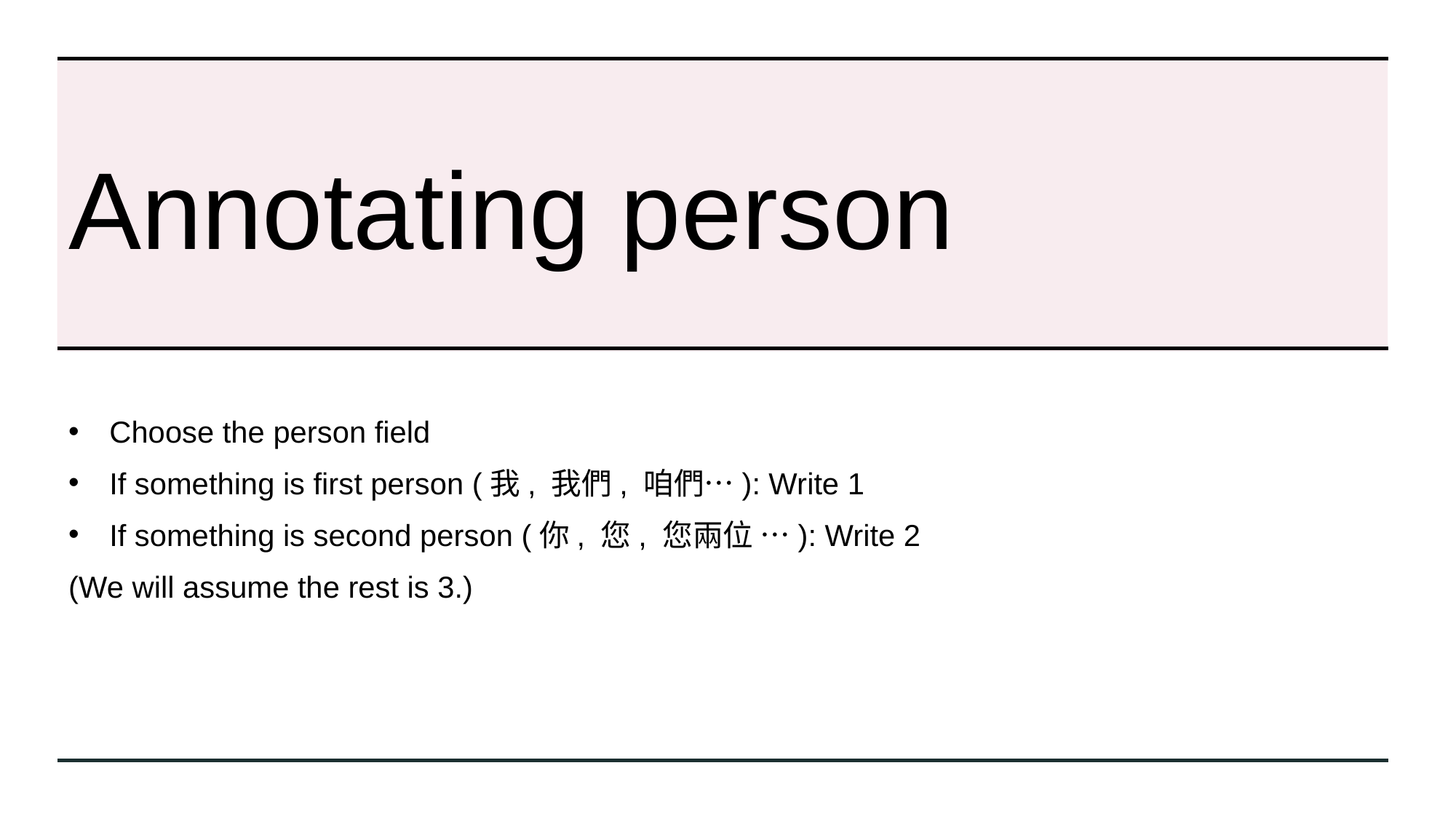

# Annotating person
Choose the person field
If something is first person (我, 我們, 咱們…): Write 1
If something is second person (你, 您, 您兩位 …): Write 2
(We will assume the rest is 3.)